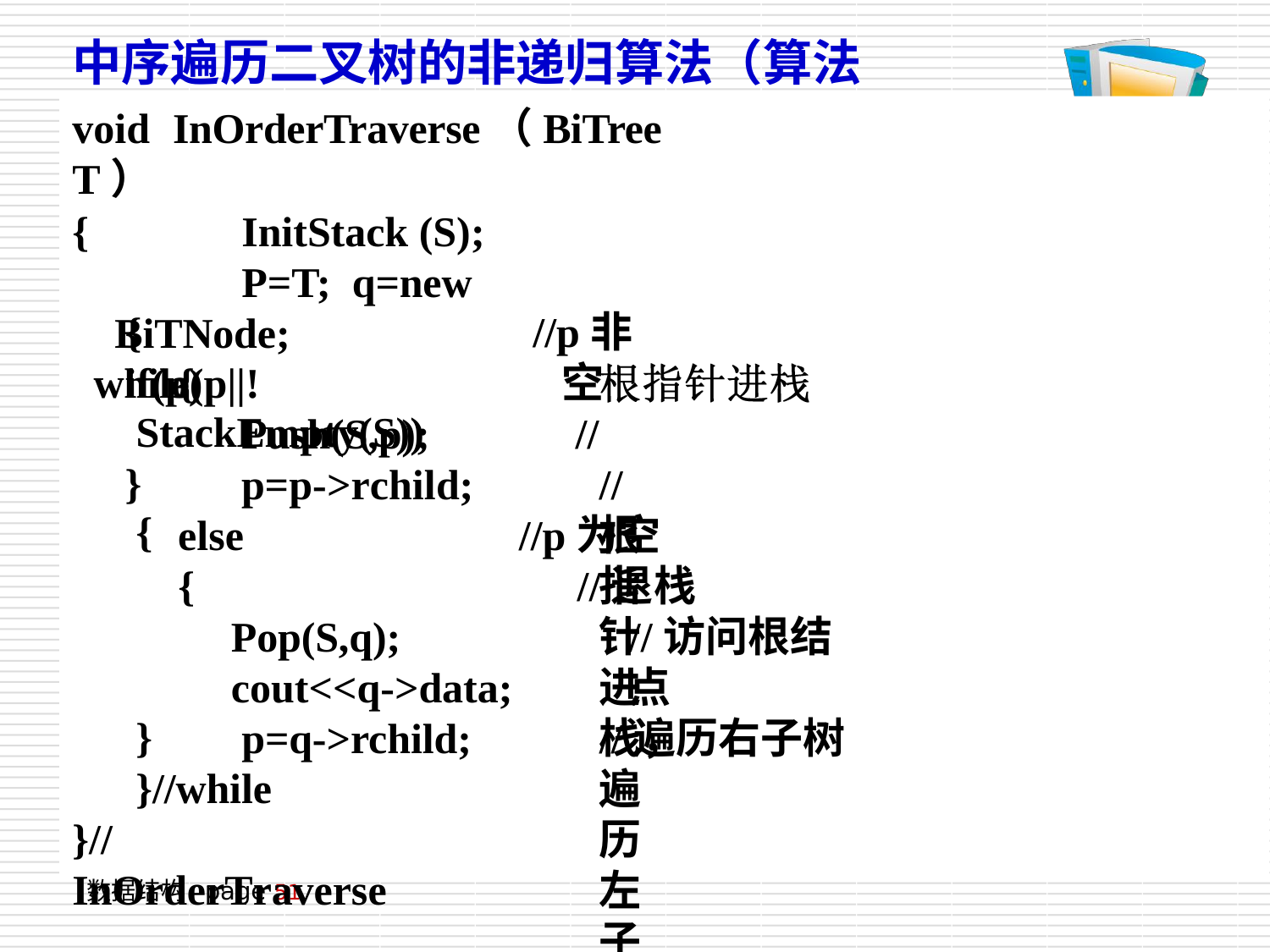

# 中序遍历二叉树的非递归算法（算法6.2）

void	InOrderTraverse（BiTree T）
{		InitStack (S);	P=T;  q=new BiTNode;
while(p||!StackEmpty(S))	{
{	if(p)
//p非空
//
//根指针进栈，遍历左子树
{		Push(S,p);  p=p->rchild;

}
else
//p为空
//退栈
//访问根结点
//遍历右子树
{		Pop(S,q);  cout<<q->data;  p=q->rchild;
}
}//while
}//InOrderTraverse
数据结构 page 51